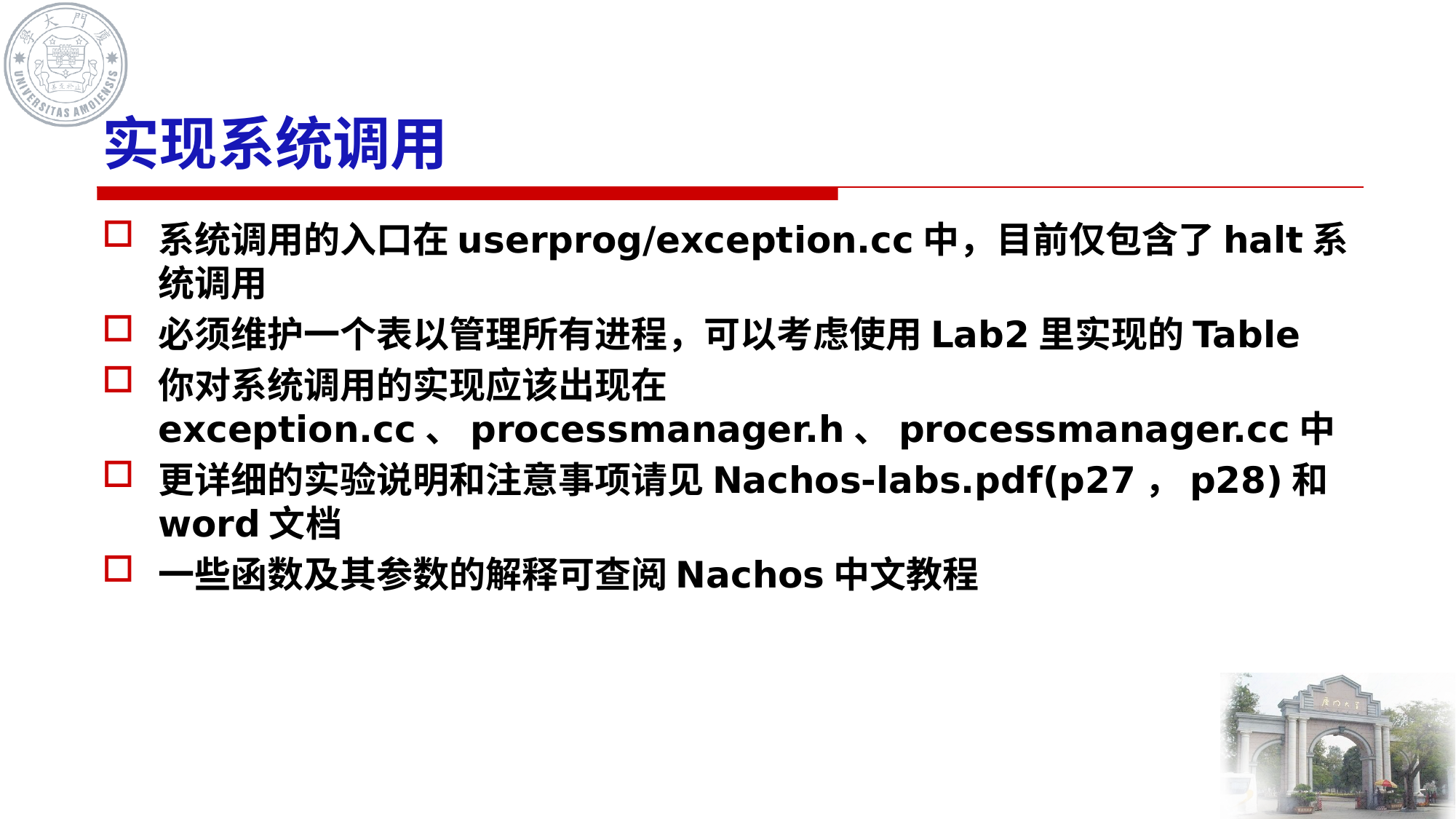

# 实现系统调用
系统调用的入口在userprog/exception.cc中，目前仅包含了halt系统调用
必须维护一个表以管理所有进程，可以考虑使用Lab2里实现的Table
你对系统调用的实现应该出现在exception.cc、processmanager.h、processmanager.cc中
更详细的实验说明和注意事项请见Nachos-labs.pdf(p27，p28)和word文档
一些函数及其参数的解释可查阅Nachos中文教程